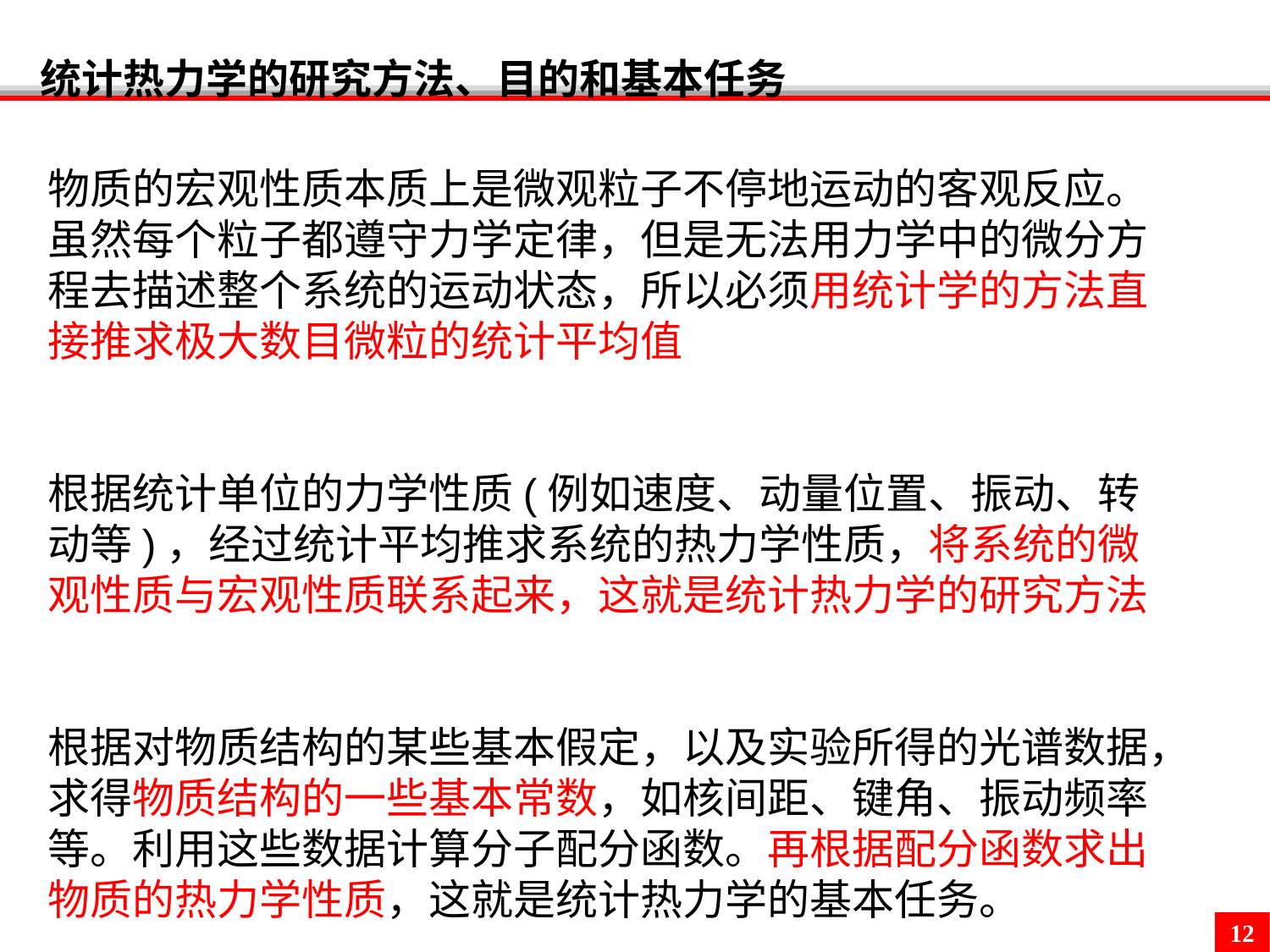

统计热力学的研究方法、目的和基本任务

物质的宏观性质本质上是微观粒子不停地运动的客观反应。虽然每个粒子都遵守力学定律，但是无法用力学中的微分方程去描述整个系统的运动状态，所以必须用统计学的方法直接推求极大数目微粒的统计平均值

根据统计单位的力学性质(例如速度、动量位置、振动、转动等)，经过统计平均推求系统的热力学性质，将系统的微观性质与宏观性质联系起来，这就是统计热力学的研究方法

根据对物质结构的某些基本假定，以及实验所得的光谱数据，求得物质结构的一些基本常数，如核间距、键角、振动频率等。利用这些数据计算分子配分函数。再根据配分函数求出物质的热力学性质，这就是统计热力学的基本任务。

12
12